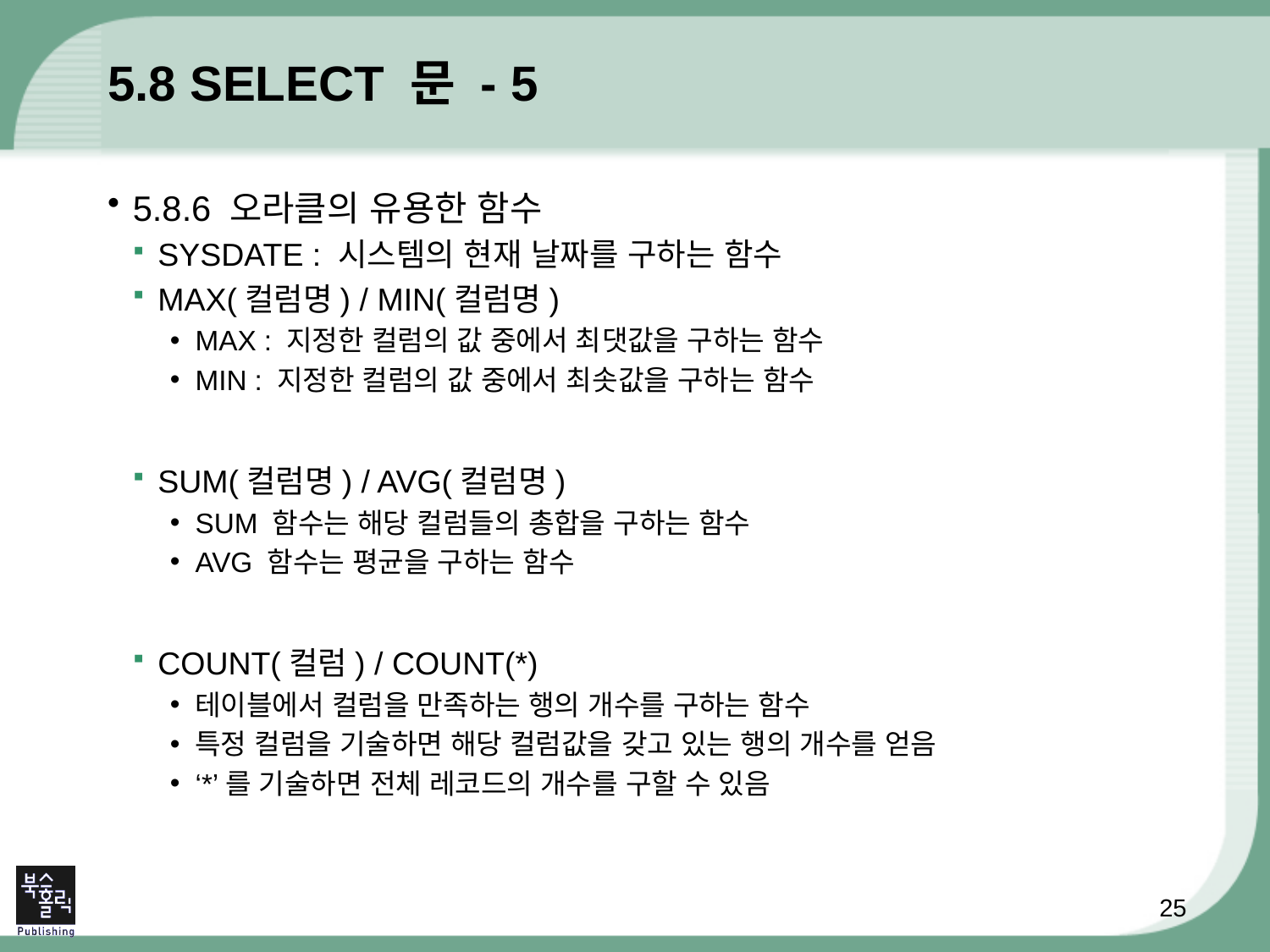

# 5.8 SELECT 문 - 5
5.8.6 오라클의 유용한 함수
SYSDATE : 시스템의 현재 날짜를 구하는 함수
MAX(컬럼명) / MIN(컬럼명)
MAX : 지정한 컬럼의 값 중에서 최댓값을 구하는 함수
MIN : 지정한 컬럼의 값 중에서 최솟값을 구하는 함수

SUM(컬럼명) / AVG(컬럼명)
SUM 함수는 해당 컬럼들의 총합을 구하는 함수
AVG 함수는 평균을 구하는 함수

COUNT(컬럼) / COUNT(*)
테이블에서 컬럼을 만족하는 행의 개수를 구하는 함수
특정 컬럼을 기술하면 해당 컬럼값을 갖고 있는 행의 개수를 얻음
‘*’를 기술하면 전체 레코드의 개수를 구할 수 있음
25